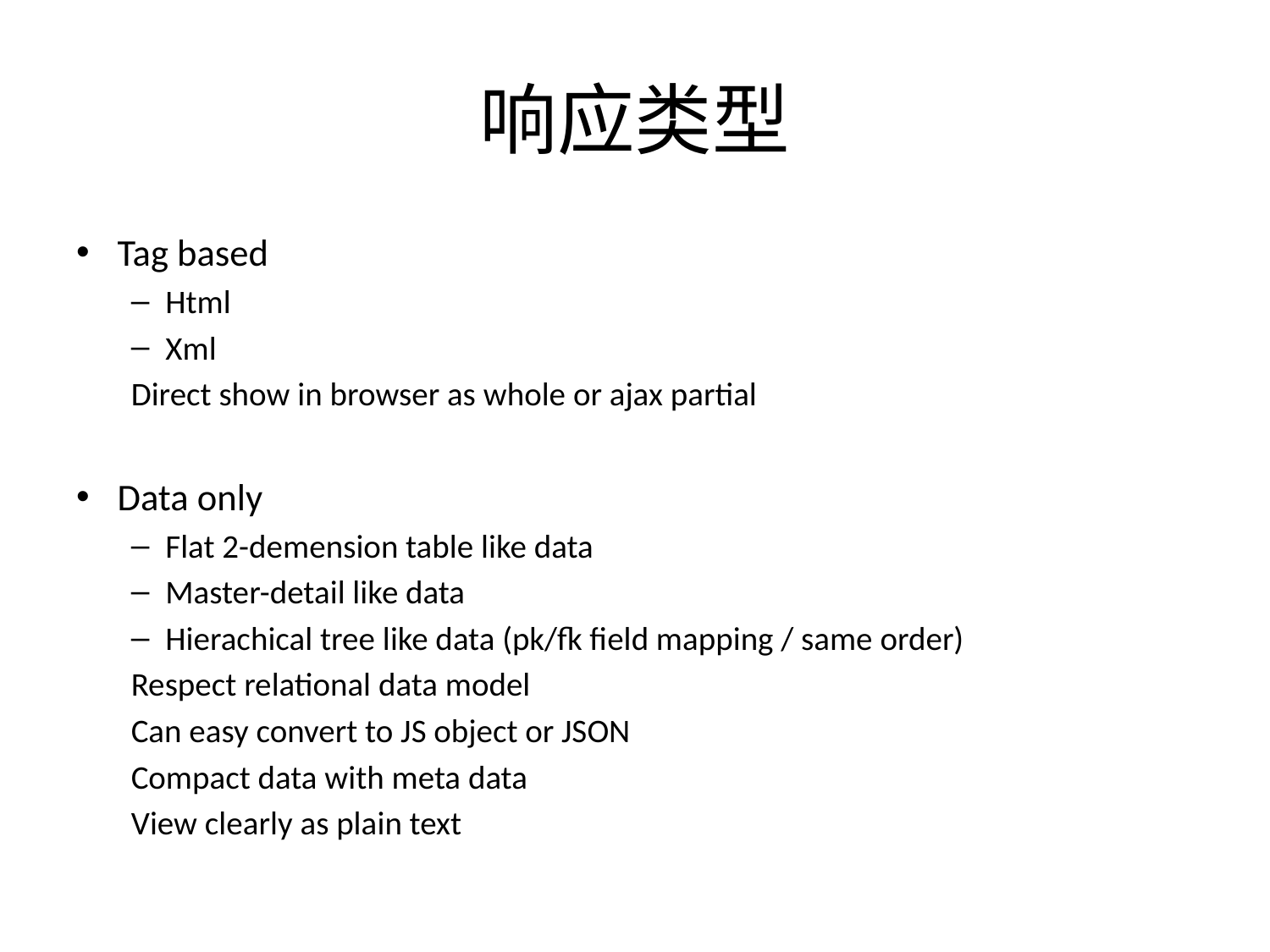

# 响应类型
Tag based
Html
Xml
Direct show in browser as whole or ajax partial

Data only
Flat 2-demension table like data
Master-detail like data
Hierachical tree like data (pk/fk field mapping / same order)
Respect relational data model
Can easy convert to JS object or JSON
Compact data with meta data
View clearly as plain text